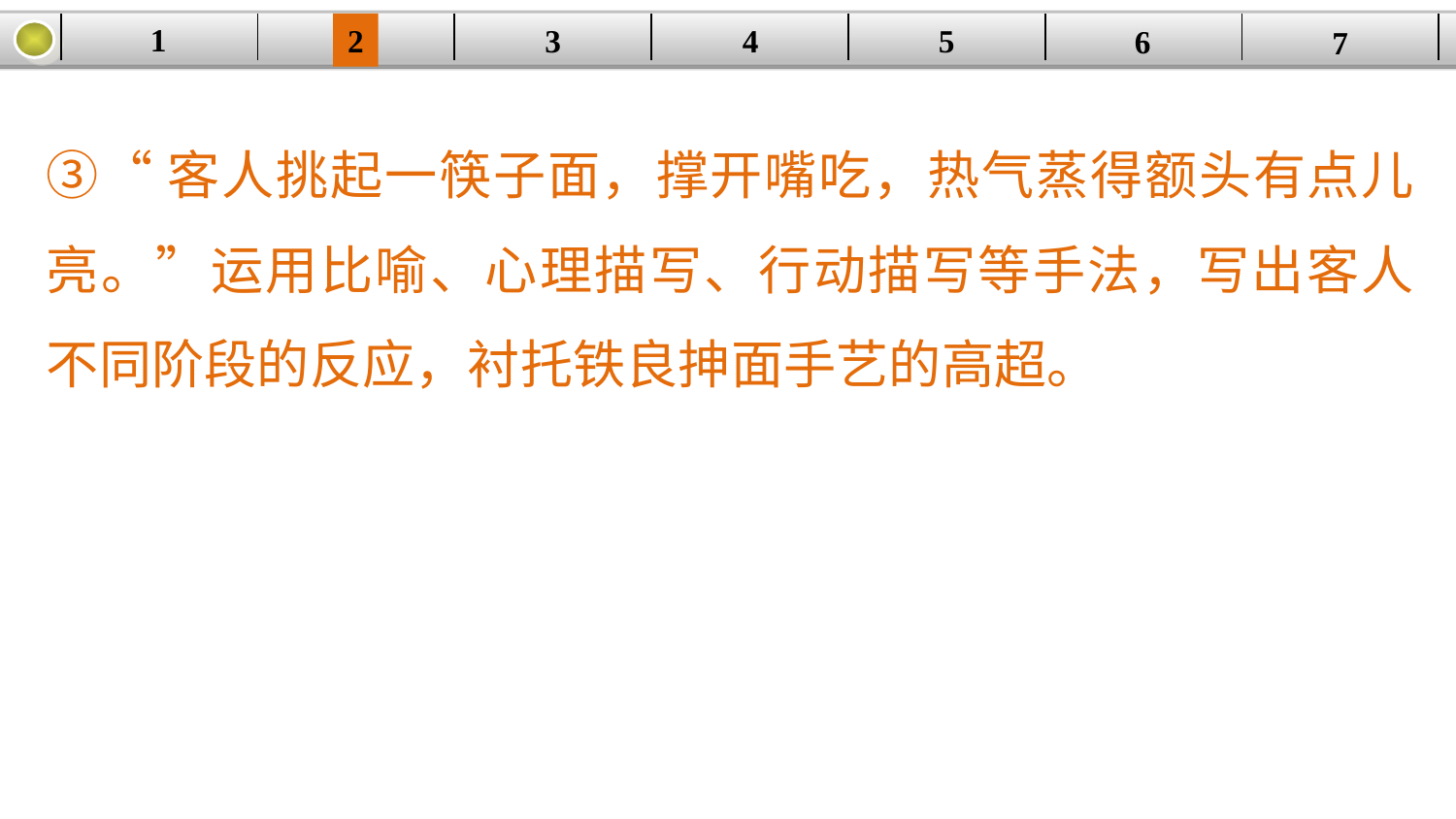

1
5
3
2
|  |  |  |  |  |  |  |
| --- | --- | --- | --- | --- | --- | --- |
4
6
7

③“客人挑起一筷子面，撑开嘴吃，热气蒸得额头有点儿亮。”运用比喻、心理描写、行动描写等手法，写出客人不同阶段的反应，衬托铁良抻面手艺的高超。